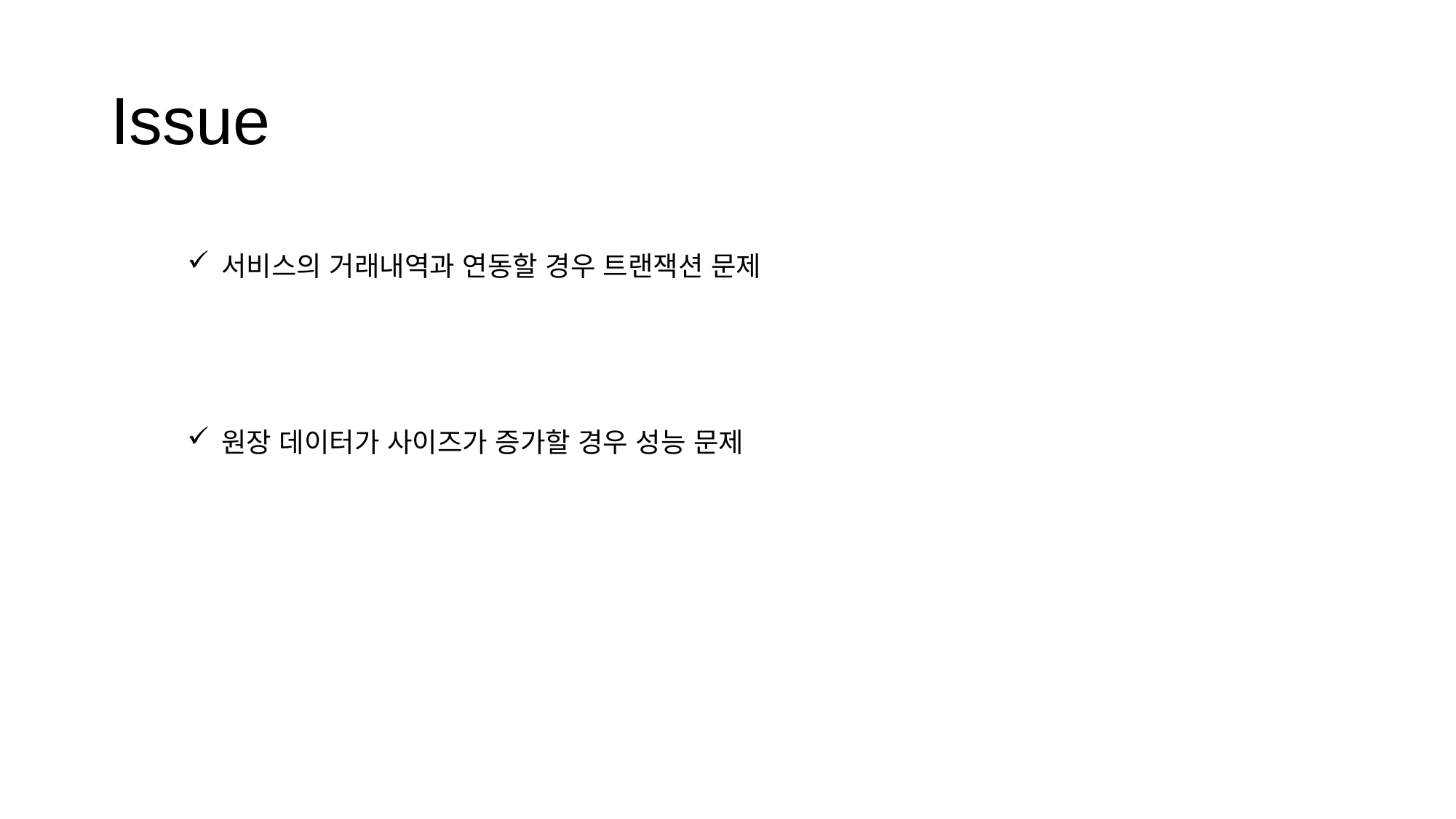

# Issue
서비스의 거래내역과 연동할 경우 트랜잭션 문제
원장 데이터가 사이즈가 증가할 경우 성능 문제